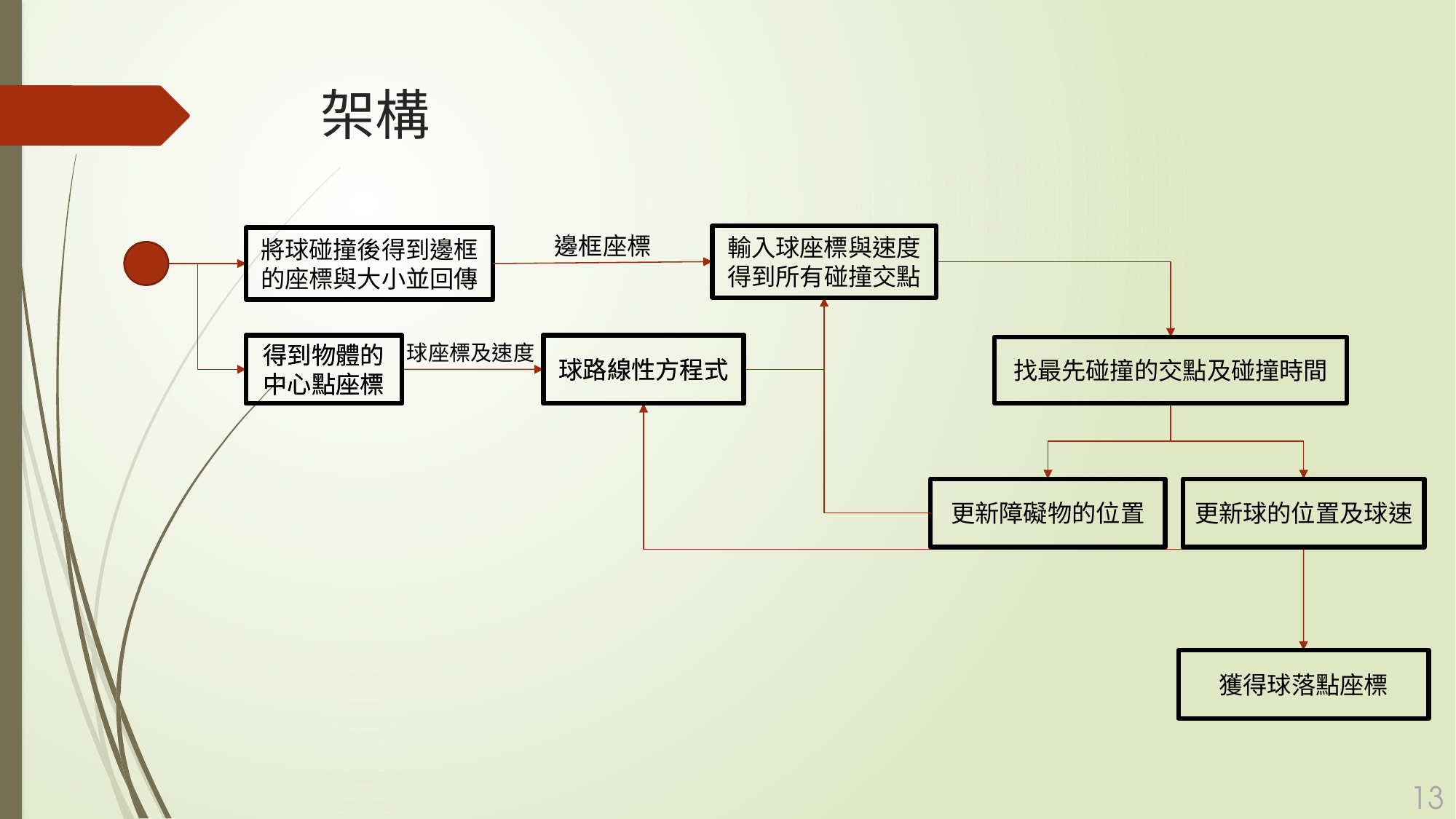

# 架構
輸入球座標與速度
得到所有碰撞交點
將球碰撞後得到邊框的座標與大小並回傳
邊框座標

球路線性方程式
球路線性方程式
得到物體的
中心點座標
得到物體的
中心點座標
球座標及速度
找最先碰撞的交點及碰撞時間
更新球的位置及球速
更新障礙物的位置
獲得球落點座標
13